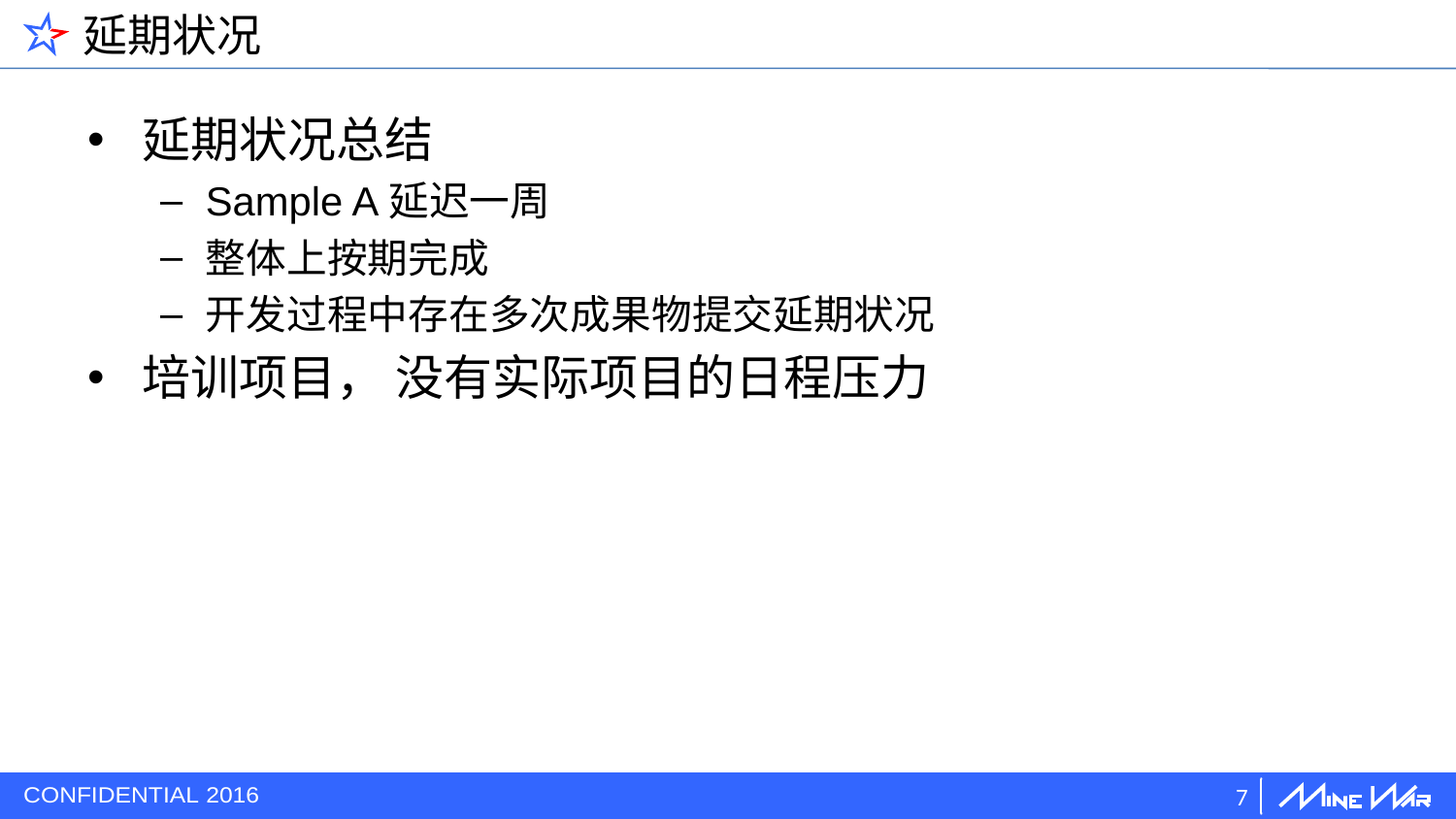

# 延期状况
延期状况总结
Sample A延迟一周
整体上按期完成
开发过程中存在多次成果物提交延期状况
培训项目， 没有实际项目的日程压力

7